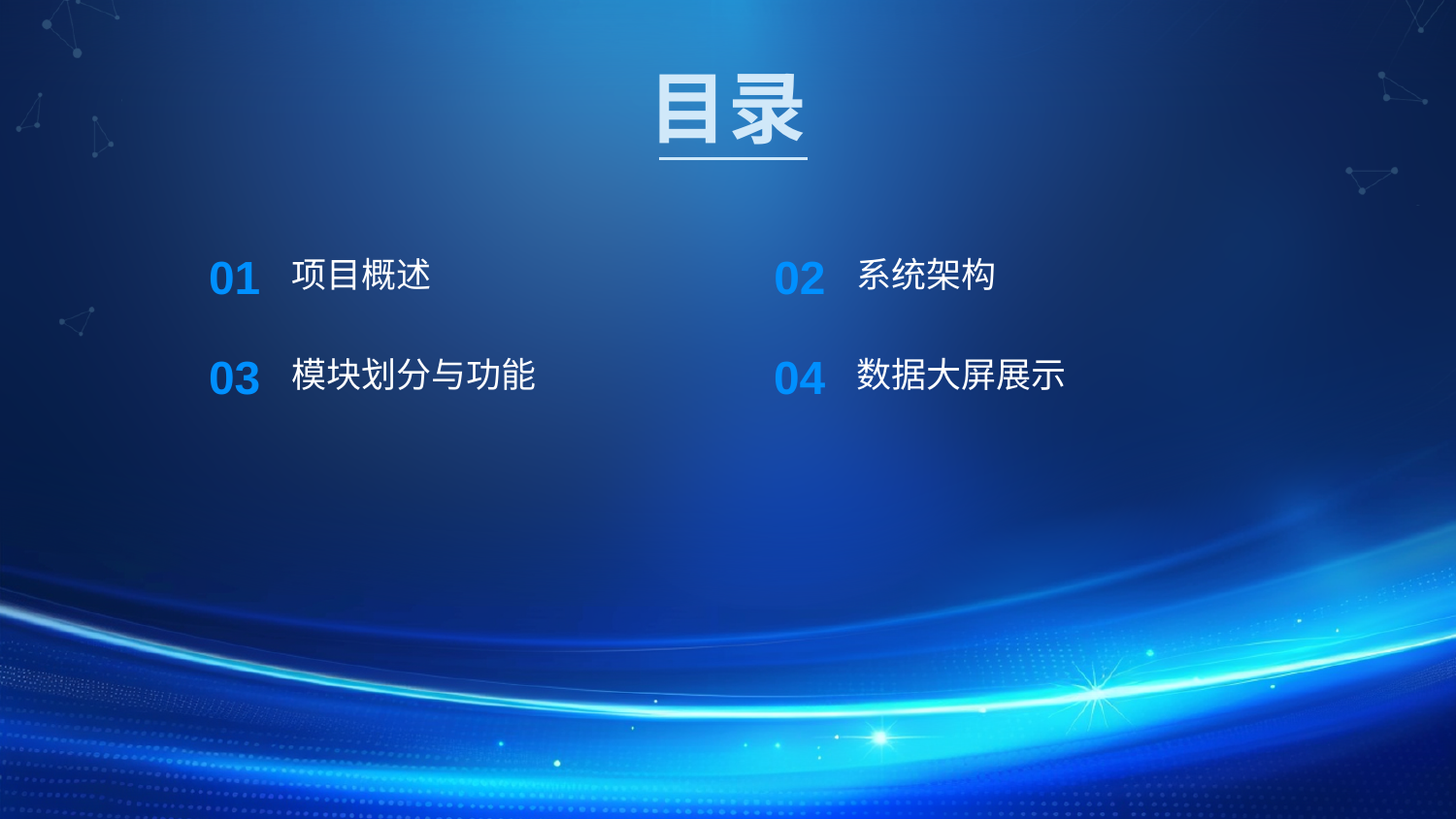

目录

01
02
项目概述
系统架构
04
03
数据大屏展示
模块划分与功能